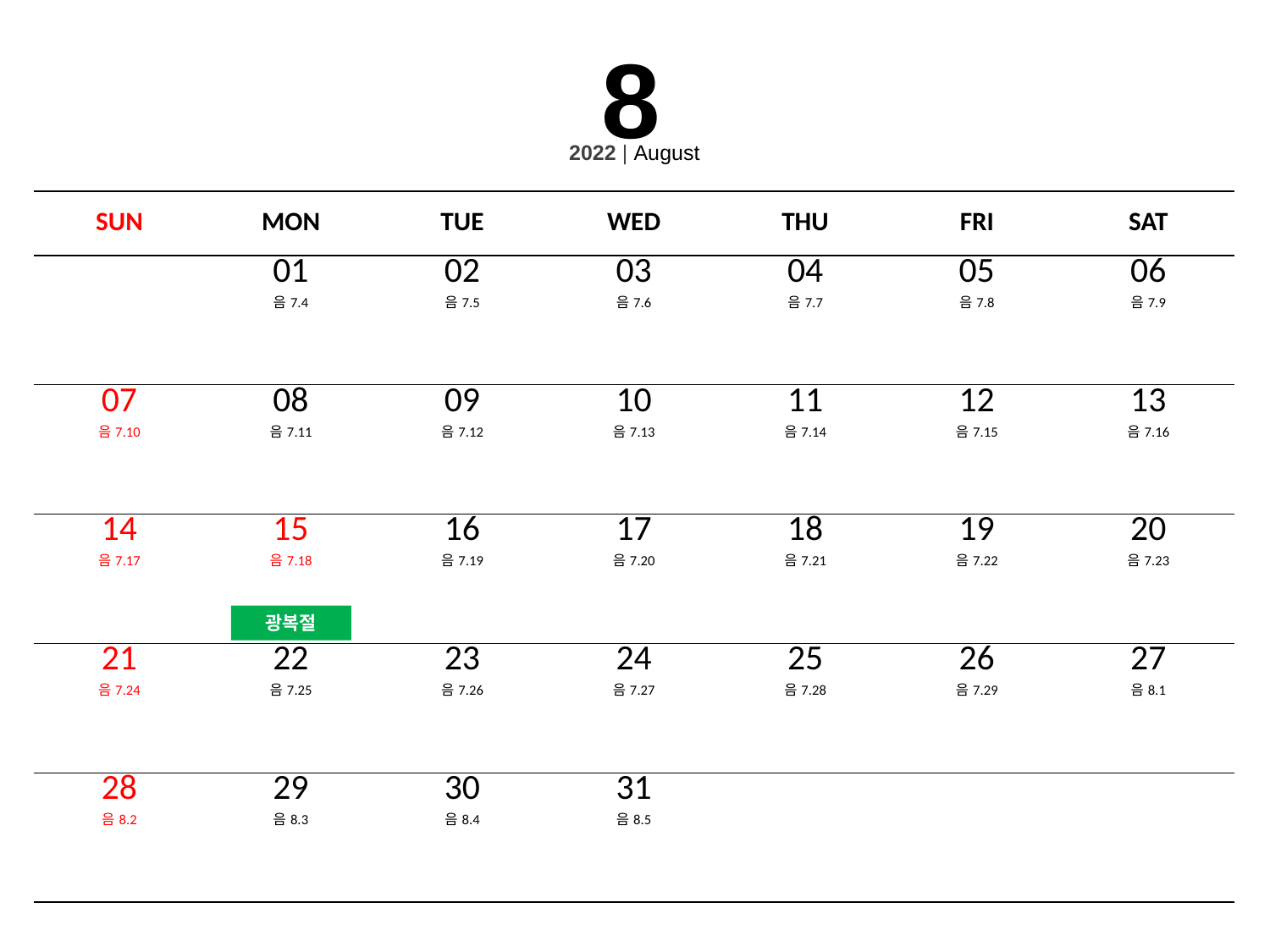

8
2022 | August

| SUN | MON | TUE | WED | THU | FRI | SAT |
| --- | --- | --- | --- | --- | --- | --- |
|  | 01 음7.4 | 02 음7.5 | 03 음7.6 | 04 음7.7 | 05 음7.8 | 06 음7.9 |
| 07 음7.10 | 08 음7.11 | 09 음7.12 | 10 음7.13 | 11 음7.14 | 12 음7.15 | 13 음7.16 |
| 14 음7.17 | 15 음7.18 | 16 음7.19 | 17 음7.20 | 18 음7.21 | 19 음7.22 | 20 음7.23 |
| 21 음7.24 | 22 음7.25 | 23 음7.26 | 24 음7.27 | 25 음7.28 | 26 음7.29 | 27 음8.1 |
| 28 음8.2 | 29 음8.3 | 30 음8.4 | 31 음8.5 |  |  |  |
광복절